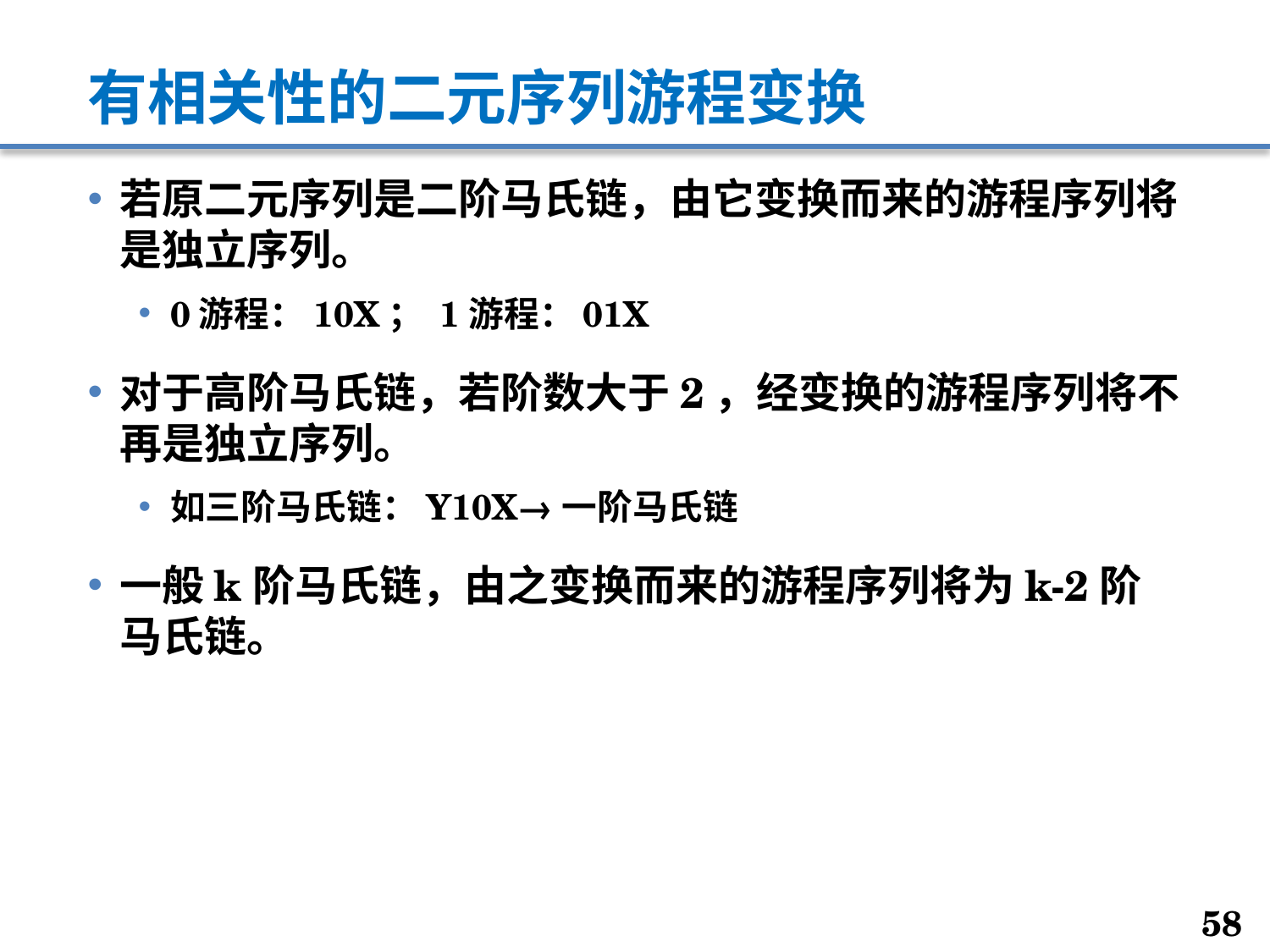

# 有相关性的二元序列游程变换
若原二元序列是二阶马氏链，由它变换而来的游程序列将是独立序列。
0游程：10X； 1游程：01X
对于高阶马氏链，若阶数大于2，经变换的游程序列将不再是独立序列。
如三阶马氏链：Y10X→一阶马氏链
一般k阶马氏链，由之变换而来的游程序列将为k-2阶马氏链。
58